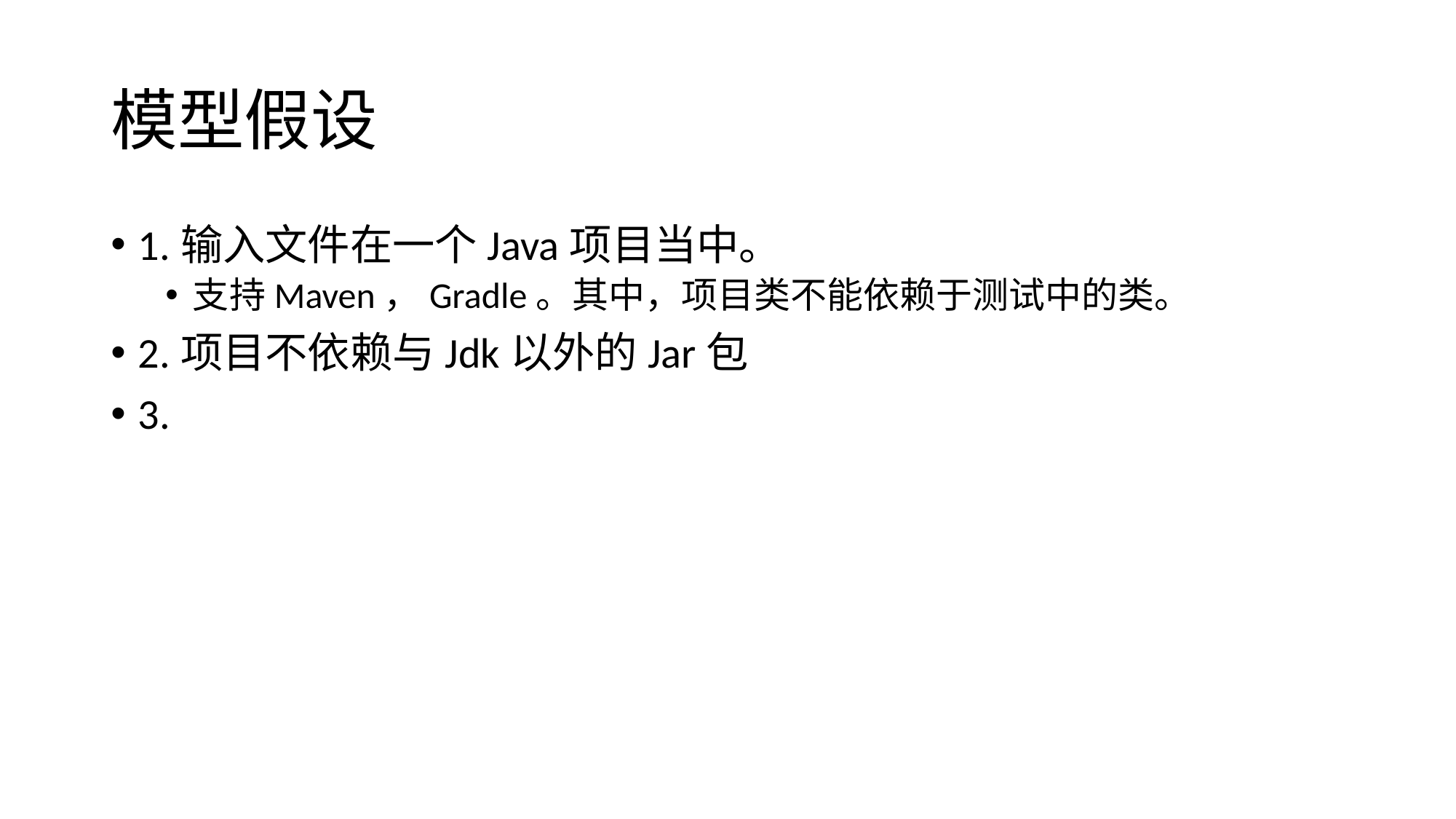

# 模型假设
1.输入文件在一个Java项目当中。
支持Maven，Gradle。其中，项目类不能依赖于测试中的类。
2.项目不依赖与Jdk以外的Jar包
3.